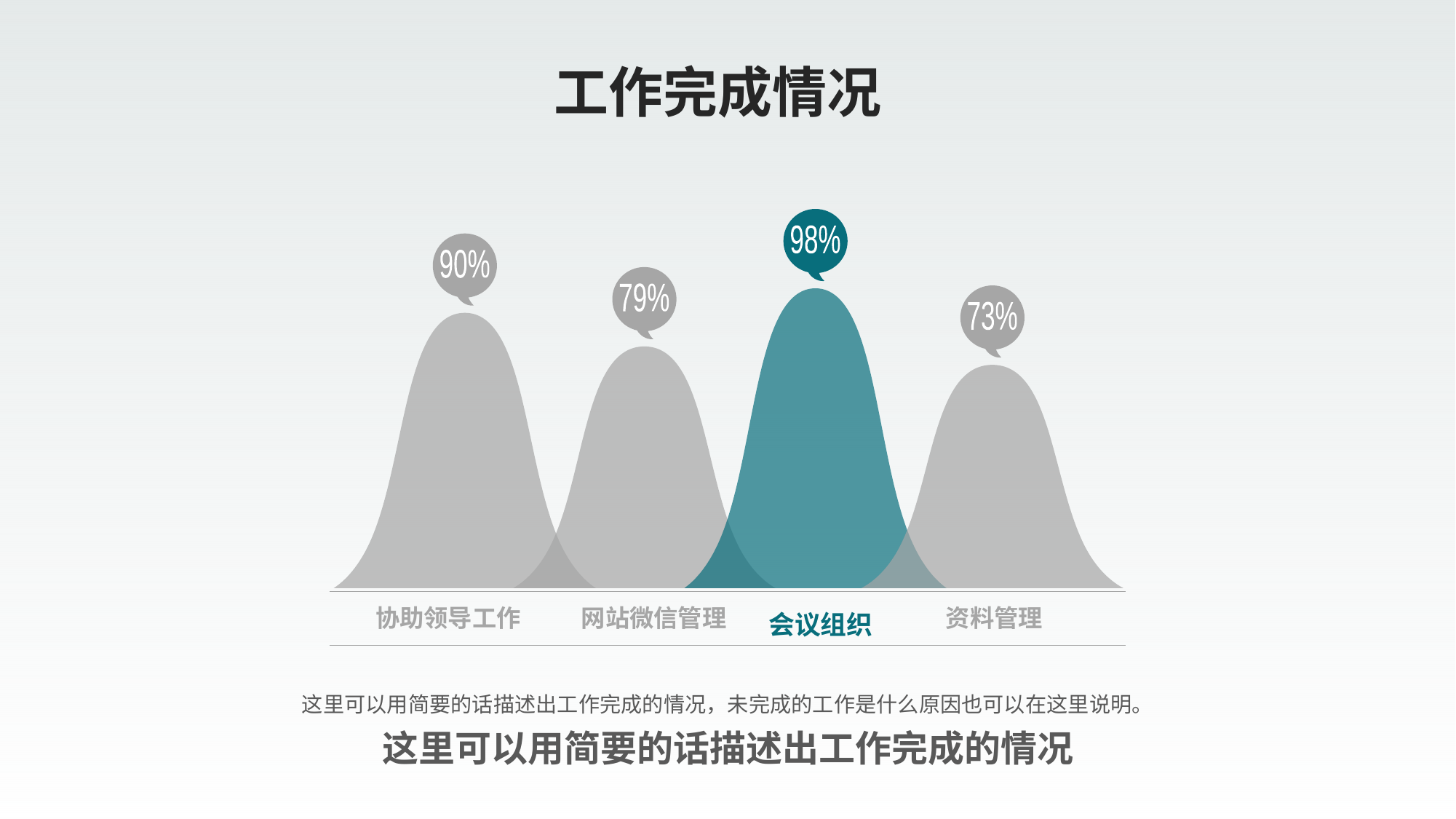

工作完成情况

98%

90%

79%

73%

协助领导工作
网站微信管理
资料管理
会议组织
这里可以用简要的话描述出工作完成的情况，未完成的工作是什么原因也可以在这里说明。
这里可以用简要的话描述出工作完成的情况